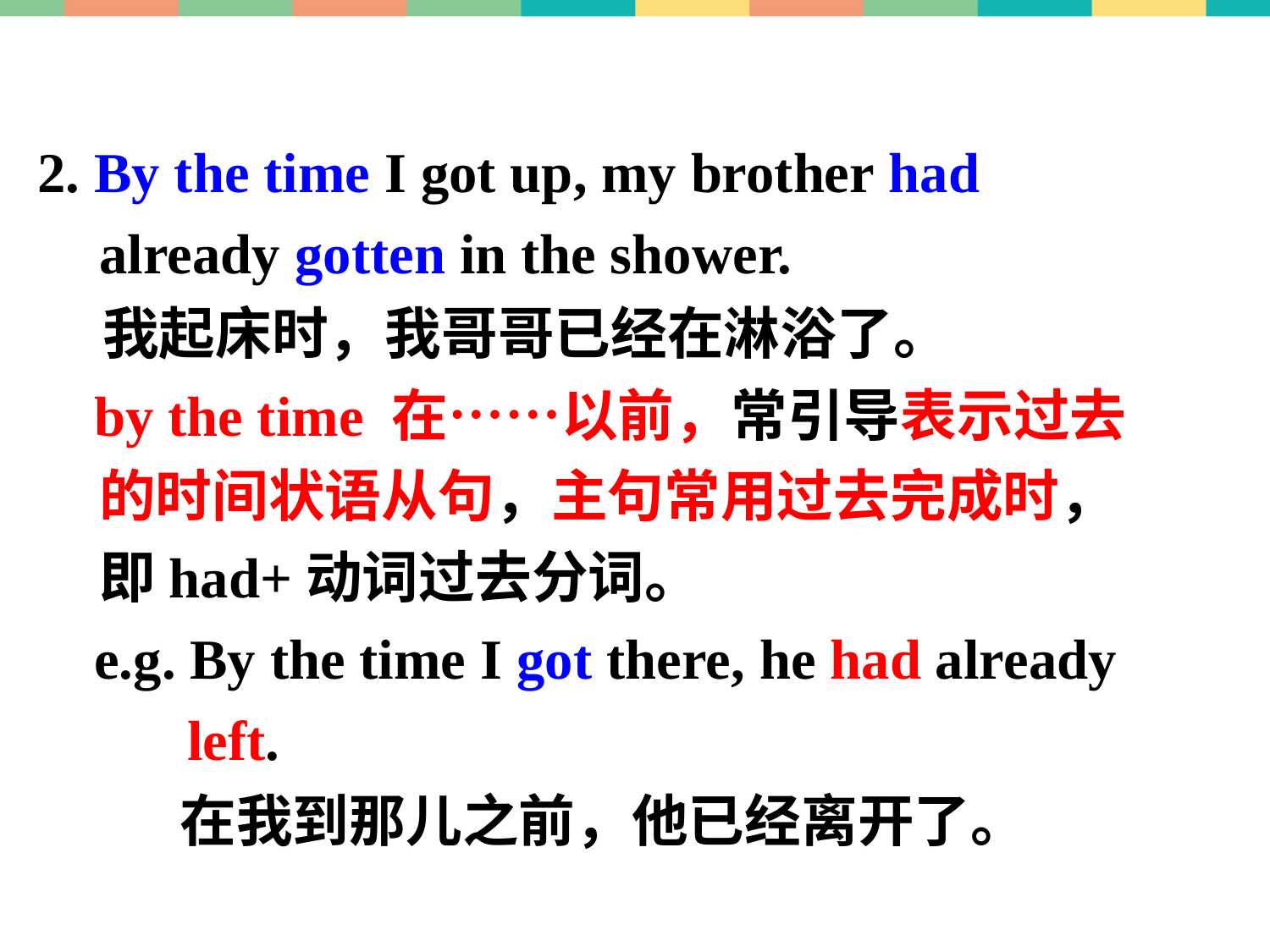

2. By the time I got up, my brother had already gotten in the shower.
    我起床时，我哥哥已经在淋浴了。
    by the time 在……以前，常引导表示过去的时间状语从句，主句常用过去完成时，即had+动词过去分词。
    e.g. By the time I got there, he had already left.
          在我到那儿之前，他已经离开了。